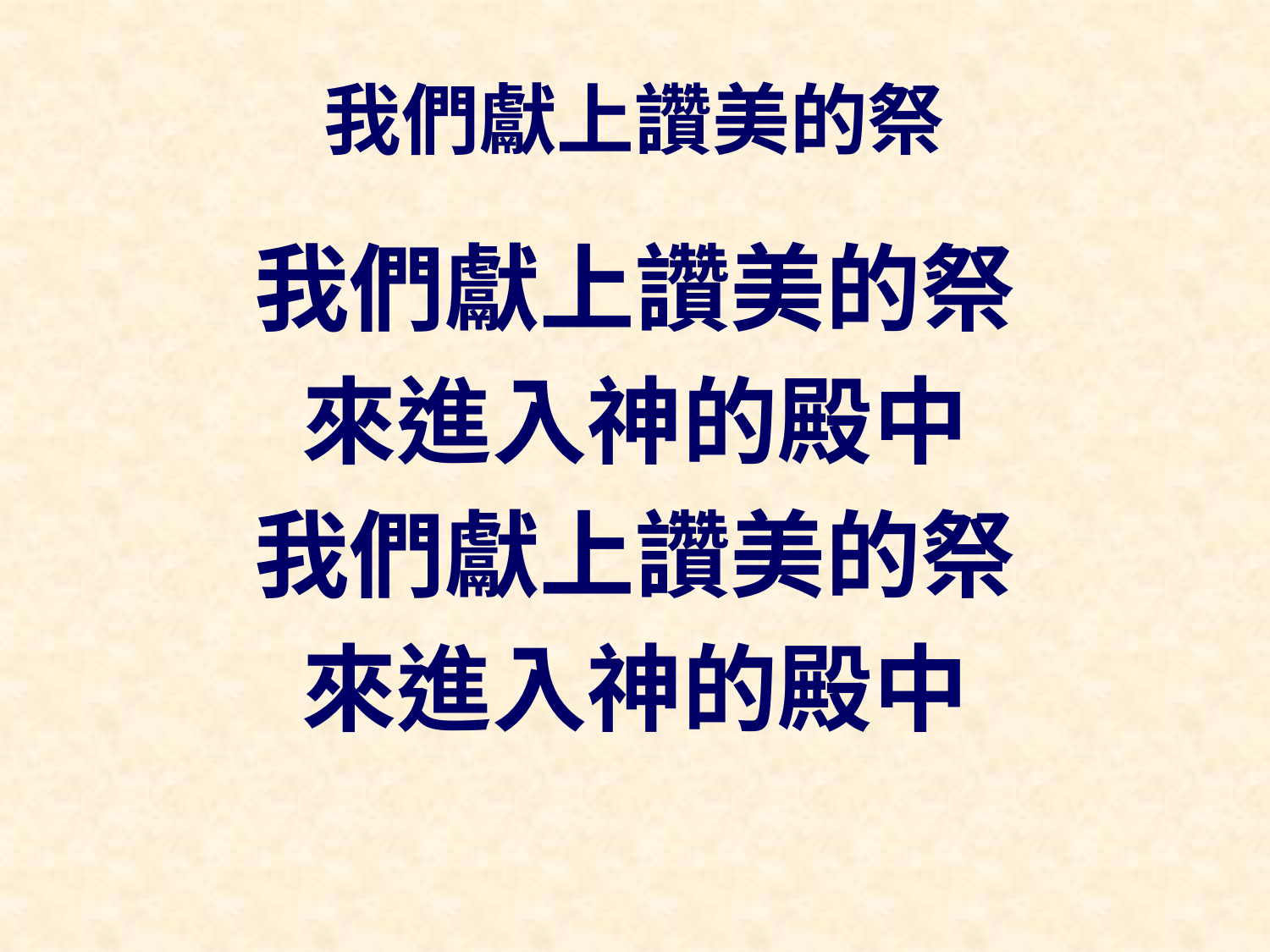

# 我們獻上讚美的祭
我們獻上讚美的祭
來進入神的殿中
我們獻上讚美的祭
來進入神的殿中